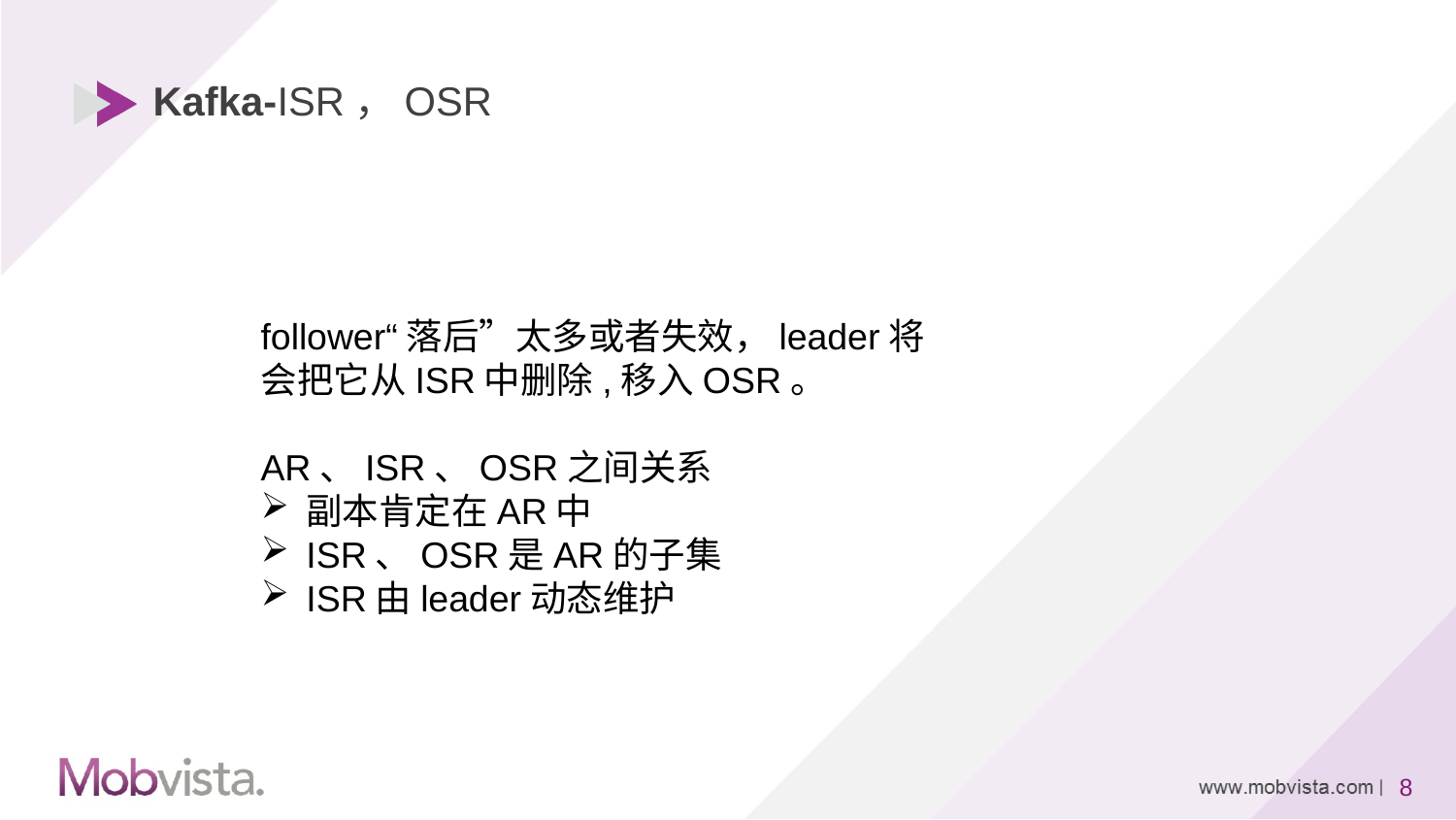

# Kafka-ISR，OSR
follower“落后”太多或者失效，leader将会把它从ISR中删除,移入OSR。

AR、ISR、OSR之间关系
副本肯定在AR中
ISR、OSR是AR的子集
ISR由leader动态维护
8